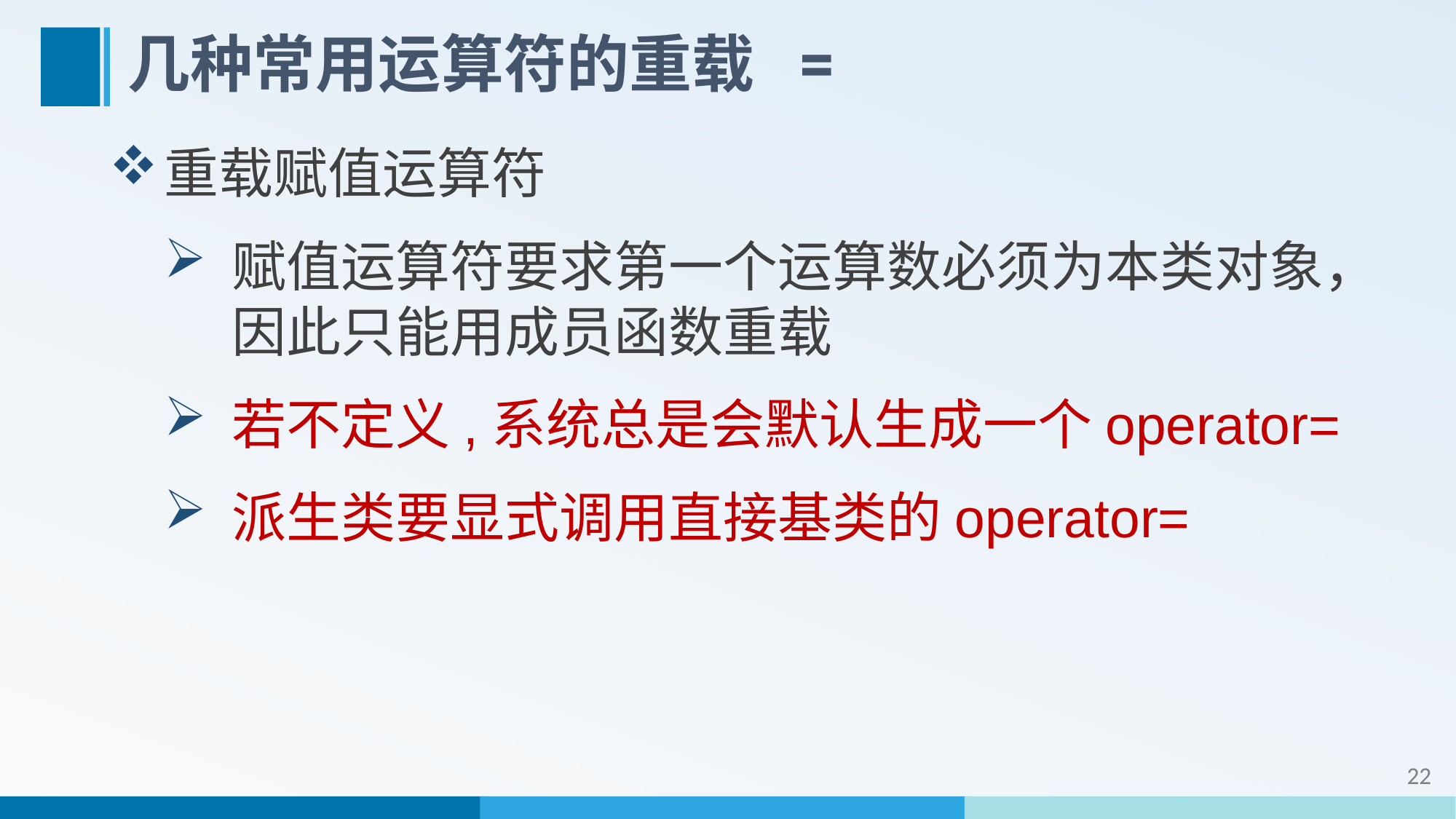

# 几种常用运算符的重载  =
重载赋值运算符
赋值运算符要求第一个运算数必须为本类对象，因此只能用成员函数重载
若不定义,系统总是会默认生成一个operator=
派生类要显式调用直接基类的operator=